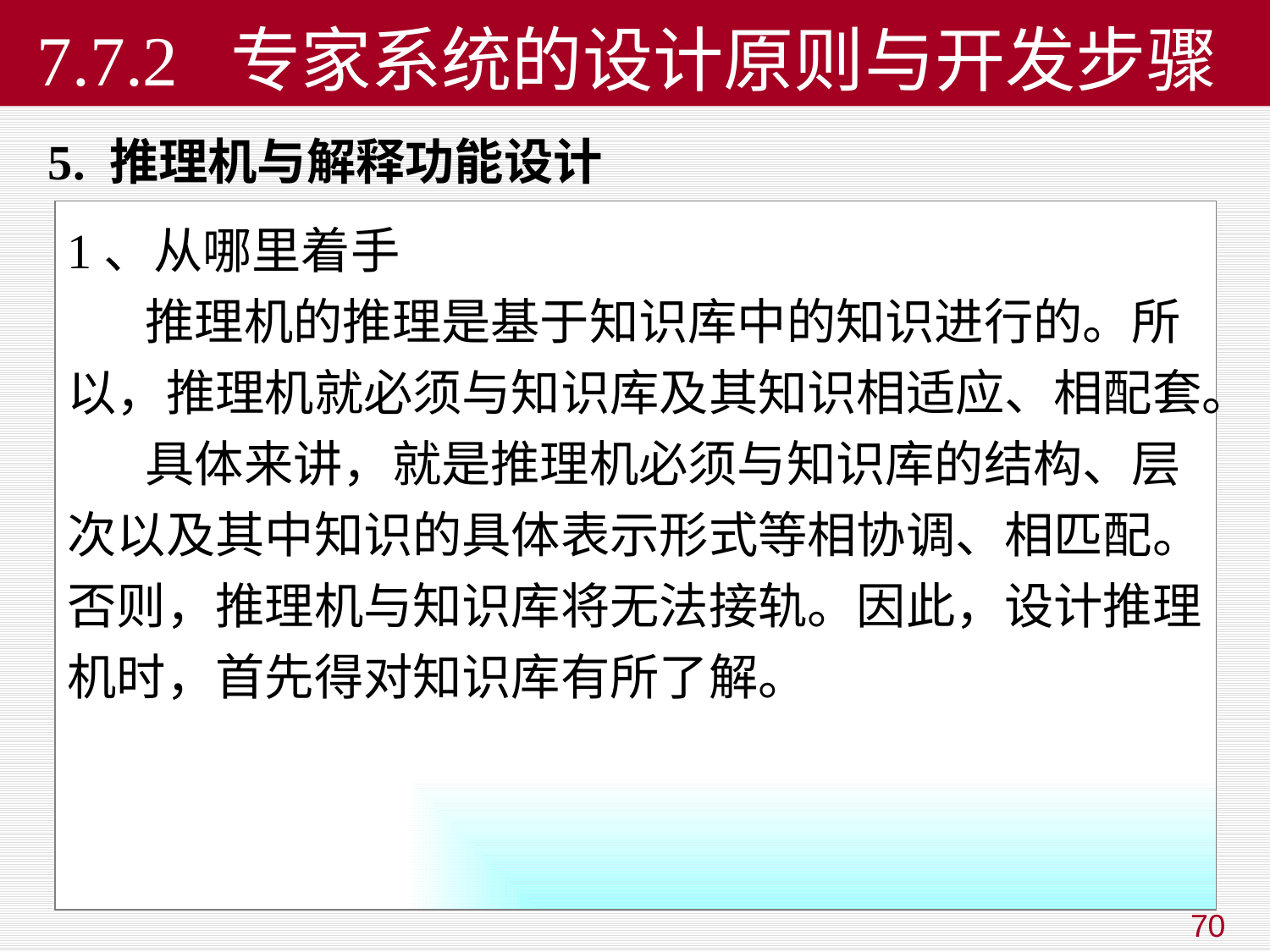

# 7.7.2  专家系统的设计原则与开发步骤
5. 推理机与解释功能设计
1、从哪里着手
      推理机的推理是基于知识库中的知识进行的。所以，推理机就必须与知识库及其知识相适应、相配套。
      具体来讲，就是推理机必须与知识库的结构、层次以及其中知识的具体表示形式等相协调、相匹配。否则，推理机与知识库将无法接轨。因此，设计推理机时，首先得对知识库有所了解。
70